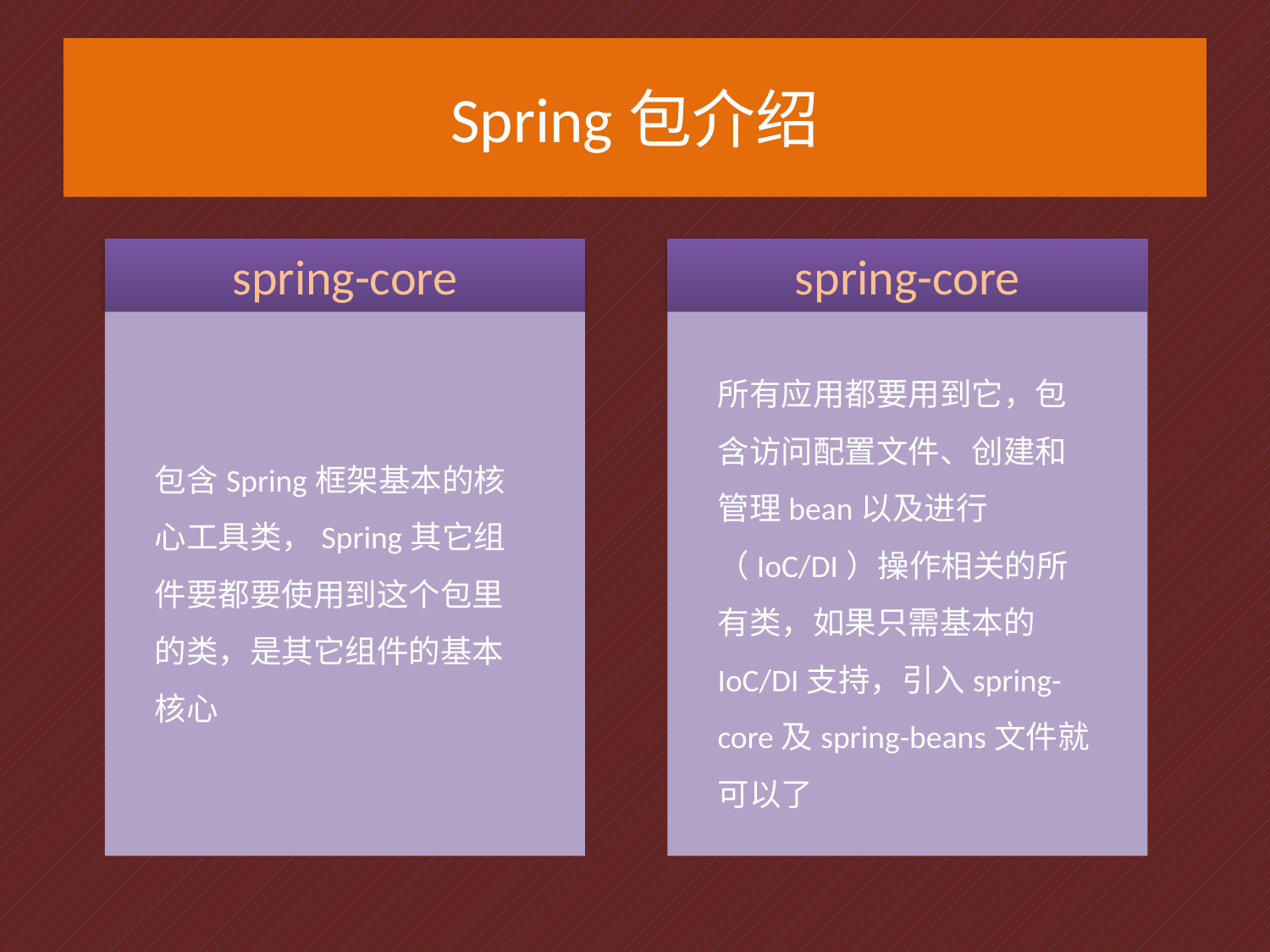

# Spring包介绍
spring-core
spring-core

包含Spring框架基本的核心工具类，Spring其它组件要都要使用到这个包里的类，是其它组件的基本核心
所有应用都要用到它，包含访问配置文件、创建和管理bean以及进行（IoC/DI）操作相关的所有类，如果只需基本的IoC/DI支持，引入spring-core及spring-beans文件就可以了